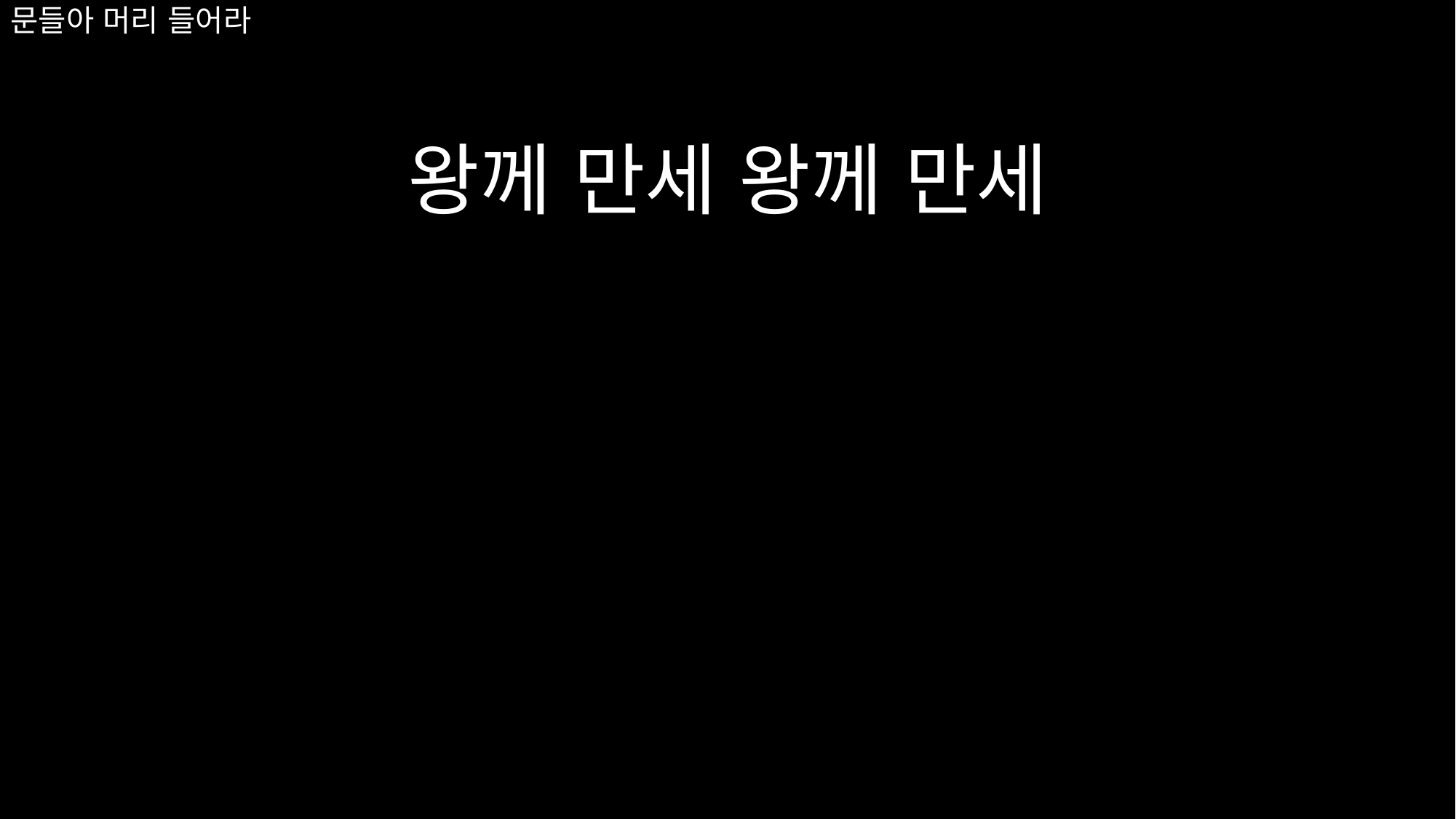

왕께 만세 왕께 만세

# 문들아 머리 들어라